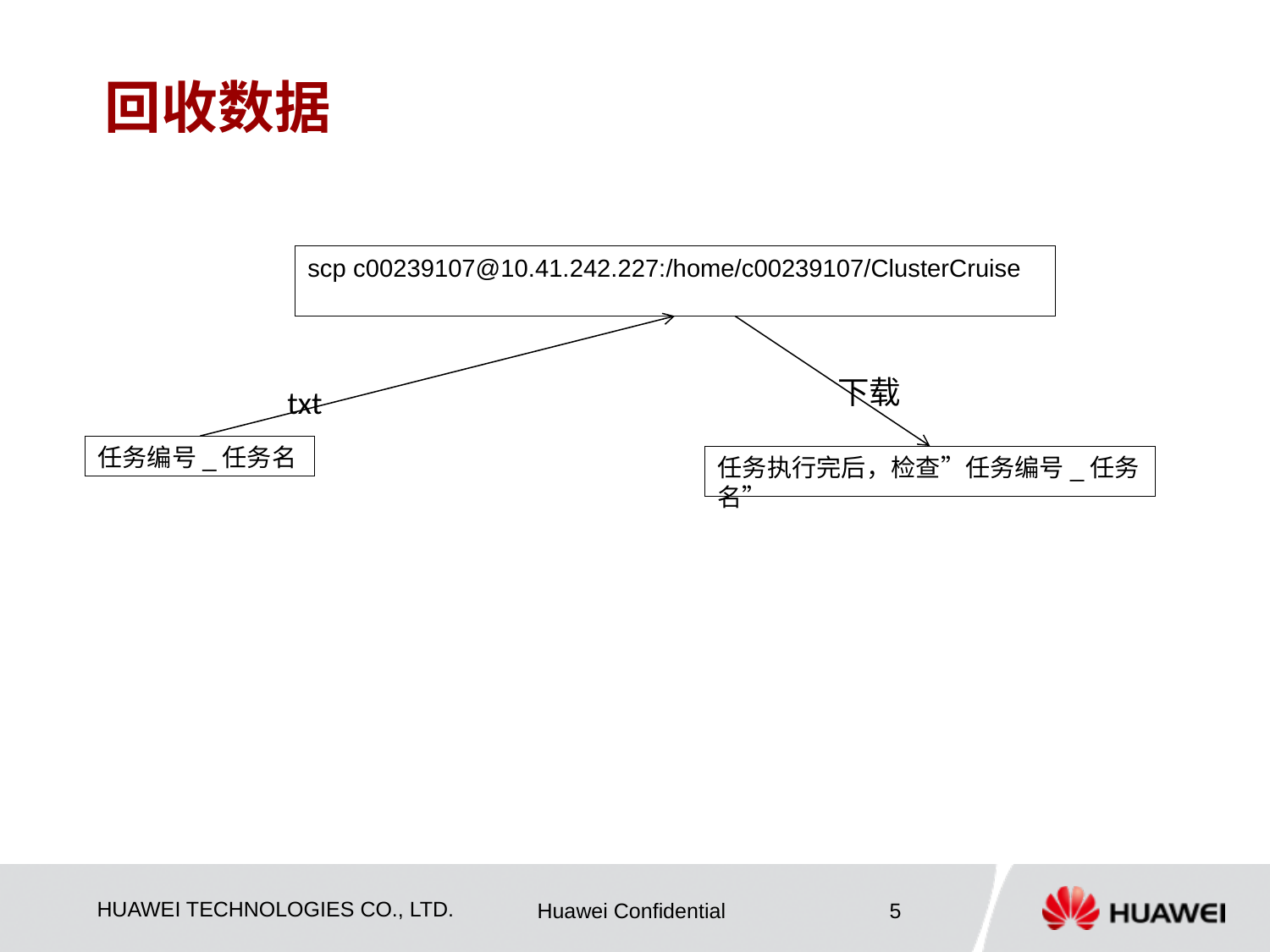

# 回收数据
scp c00239107@10.41.242.227:/home/c00239107/ClusterCruise
下载
txt
任务编号_任务名
任务执行完后，检查”任务编号_任务名”